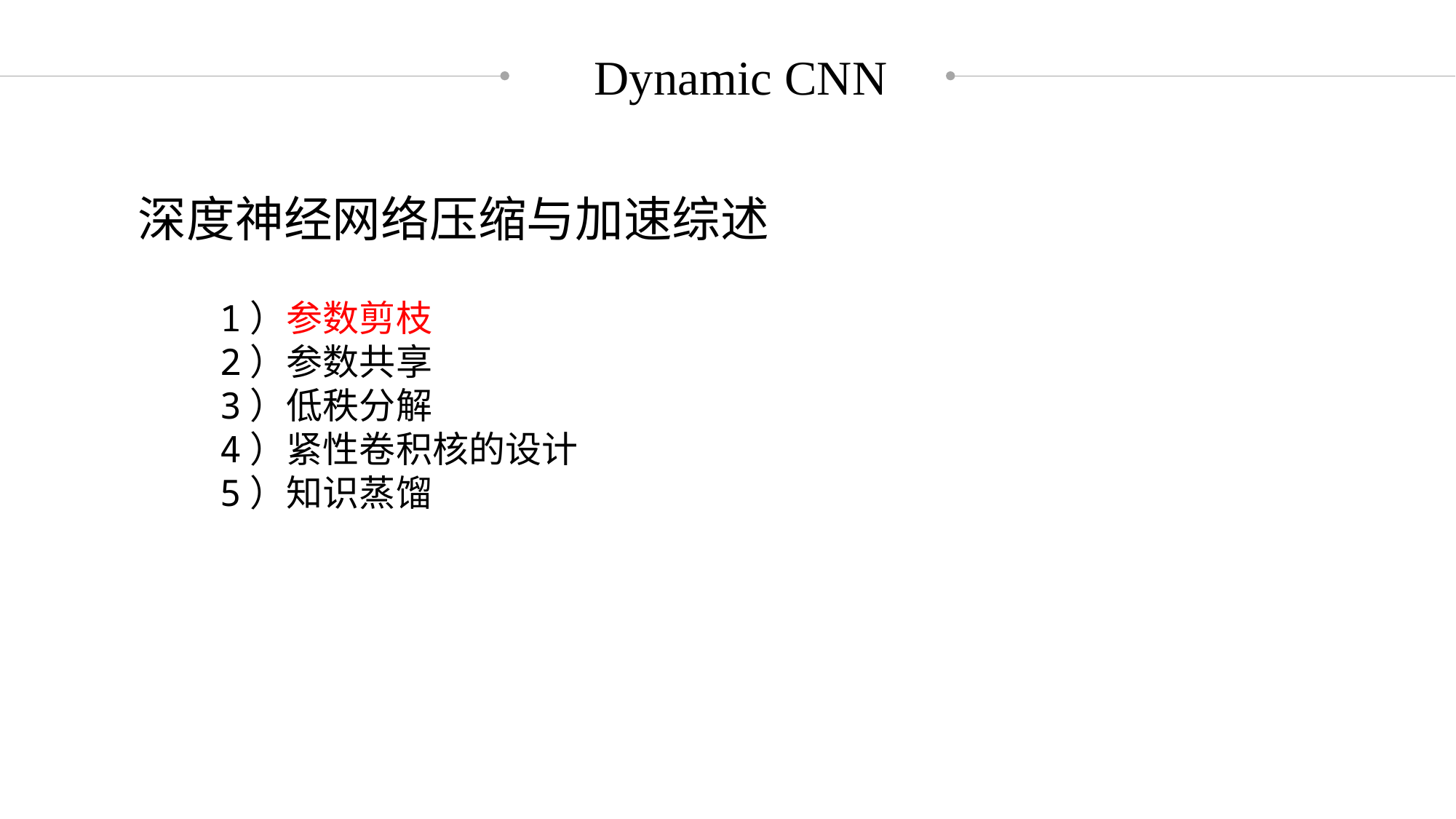

Dynamic CNN
深度神经网络压缩与加速综述
1）参数剪枝
2）参数共享
3）低秩分解
4）紧性卷积核的设计
5）知识蒸馏